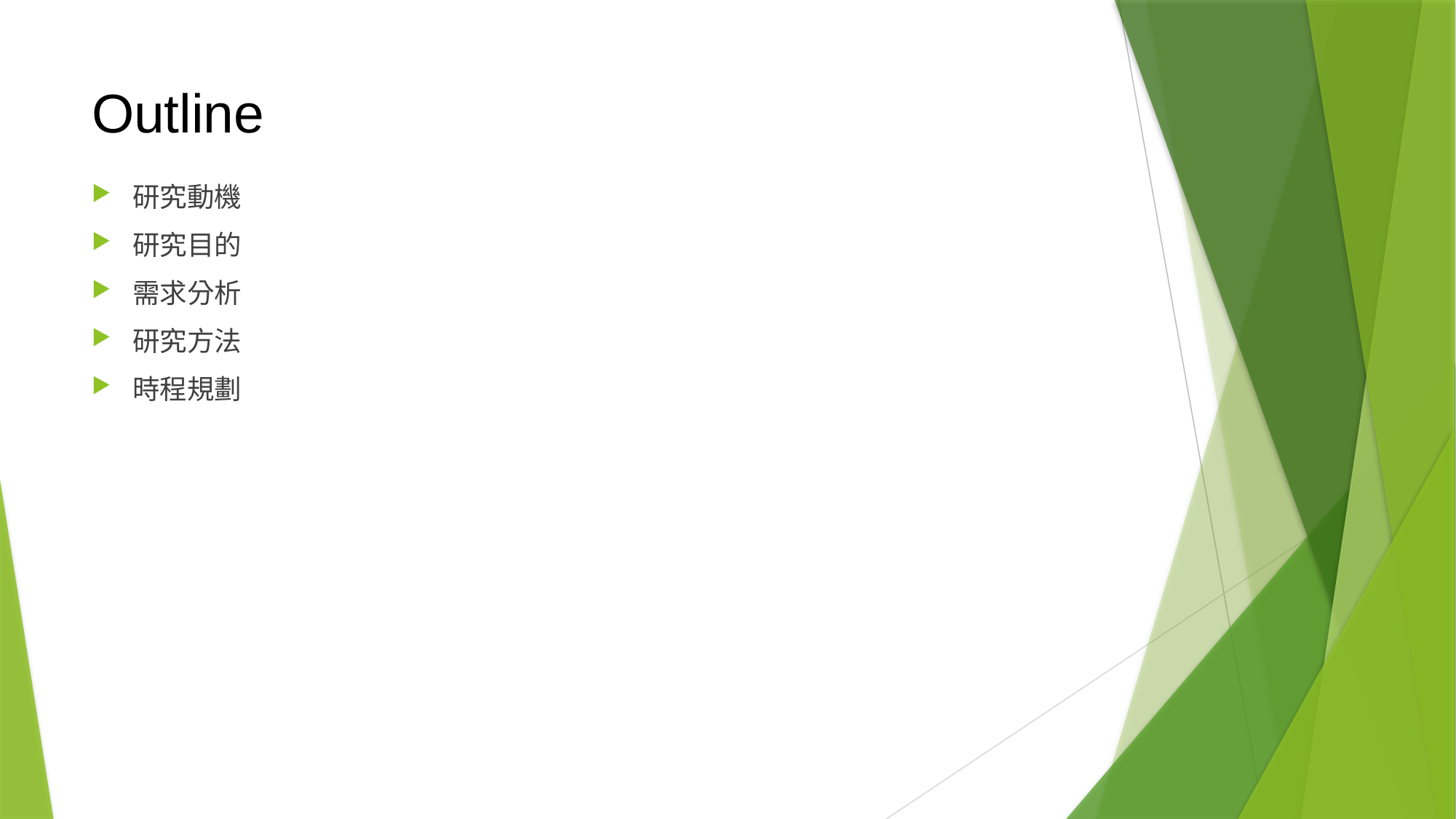

# Outline
研究動機
研究目的
需求分析
研究方法
時程規劃